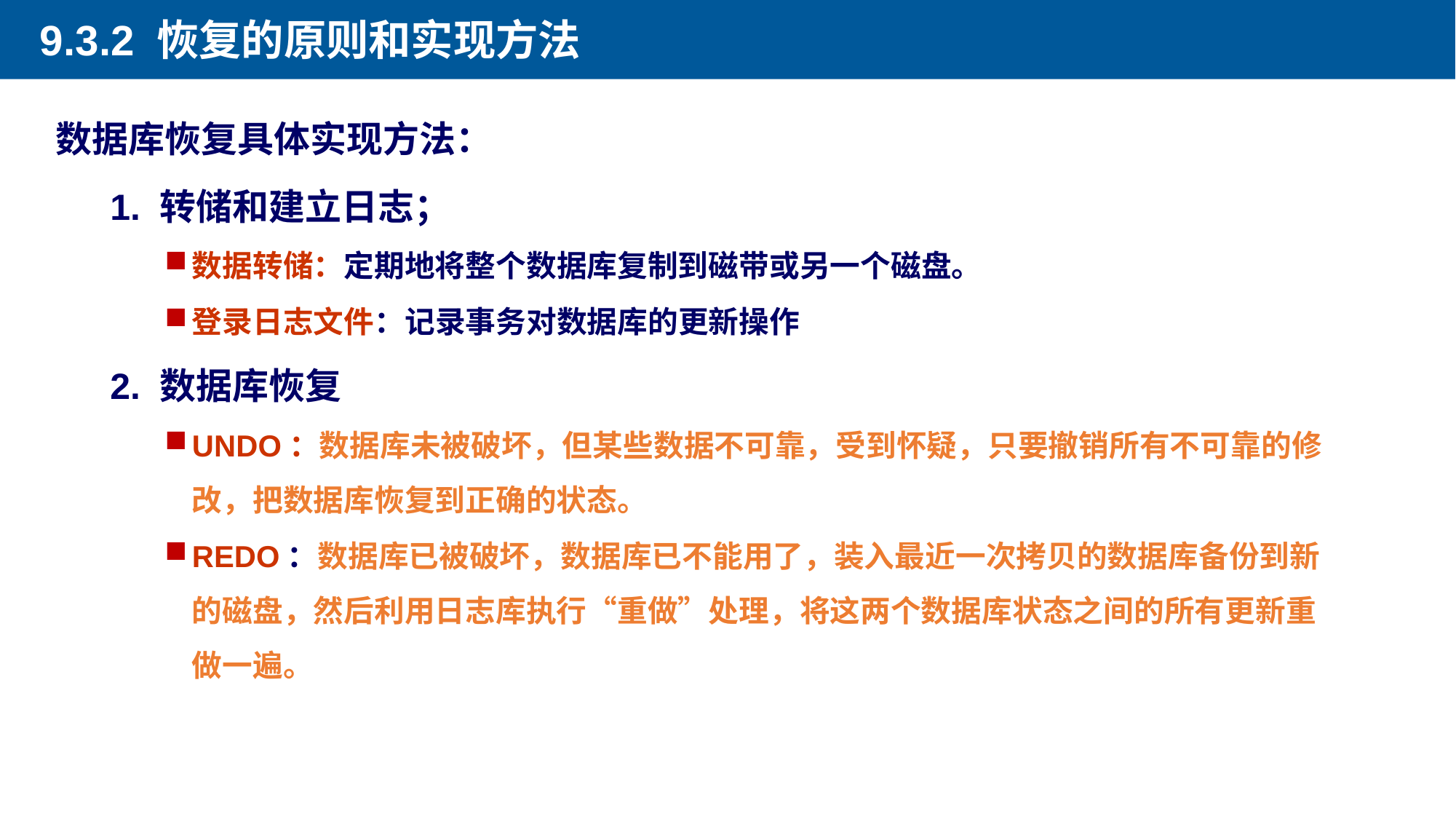

9.3.2 恢复的原则和实现方法
数据库恢复具体实现方法：
1. 转储和建立日志；
数据转储：定期地将整个数据库复制到磁带或另一个磁盘。
登录日志文件：记录事务对数据库的更新操作
2. 数据库恢复
UNDO：数据库未被破坏，但某些数据不可靠，受到怀疑，只要撤销所有不可靠的修改，把数据库恢复到正确的状态。
REDO：数据库已被破坏，数据库已不能用了，装入最近一次拷贝的数据库备份到新的磁盘，然后利用日志库执行“重做”处理，将这两个数据库状态之间的所有更新重做一遍。